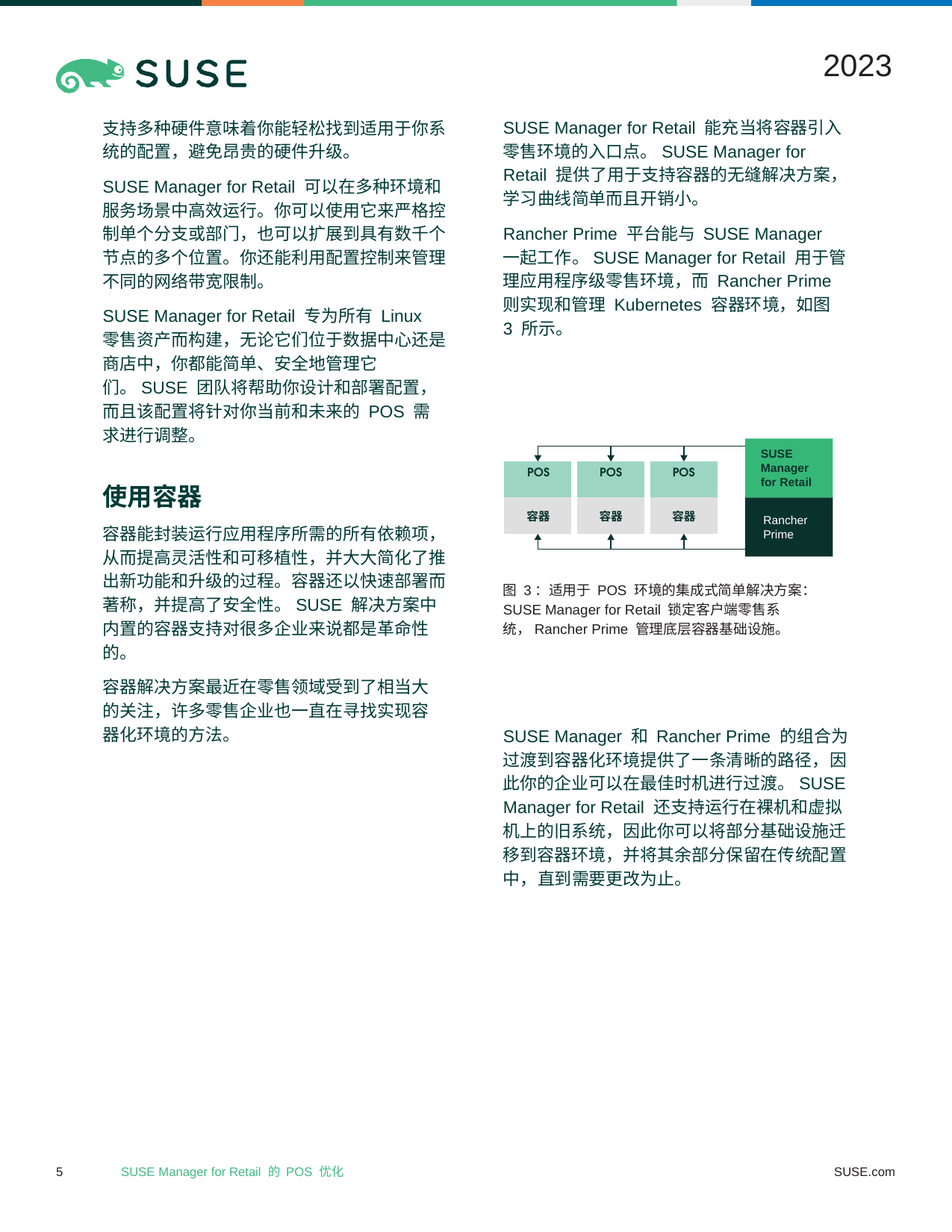

2023

SUSE Manager for Retail 能充当将容器引入零售环境的入口点。SUSE Manager for Retail 提供了用于支持容器的无缝解决方案，学习曲线简单而且开销小。
Rancher Prime 平台能与 SUSE Manager 一起工作。SUSE Manager for Retail 用于管理应用程序级零售环境，而 Rancher Prime 则实现和管理 Kubernetes 容器环境，如图 3 所示。
支持多种硬件意味着你能轻松找到适用于你系统的配置，避免昂贵的硬件升级。
SUSE Manager for Retail 可以在多种环境和服务场景中高效运行。你可以使用它来严格控制单个分支或部门，也可以扩展到具有数千个节点的多个位置。你还能利用配置控制来管理不同的网络带宽限制。
SUSE Manager for Retail 专为所有 Linux 零售资产而构建，无论它们位于数据中心还是商店中，你都能简单、安全地管理它们。SUSE 团队将帮助你设计和部署配置，而且该配置将针对你当前和未来的 POS 需求进行调整。

使用容器
容器能封装运行应用程序所需的所有依赖项，从而提高灵活性和可移植性，并大大简化了推出新功能和升级的过程。容器还以快速部署而著称，并提高了安全性。SUSE 解决方案中内置的容器支持对很多企业来说都是革命性的。
容器解决方案最近在零售领域受到了相当大的关注，许多零售企业也一直在寻找实现容器化环境的方法。

SUSE Manager for Retail

| POS | POS | POS |
| --- | --- | --- |
| 容器 | 容器 | 容器 |

Rancher Prime
图 3：适用于 POS 环境的集成式简单解决方案：SUSE Manager for Retail 锁定客户端零售系统，Rancher Prime 管理底层容器基础设施。
SUSE Manager 和 Rancher Prime 的组合为过渡到容器化环境提供了一条清晰的路径，因此你的企业可以在最佳时机进行过渡。SUSE Manager for Retail 还支持运行在裸机和虚拟机上的旧系统，因此你可以将部分基础设施迁移到容器环境，并将其余部分保留在传统配置中，直到需要更改为止。
5
SUSE Manager for Retail 的 POS 优化
SUSE.com